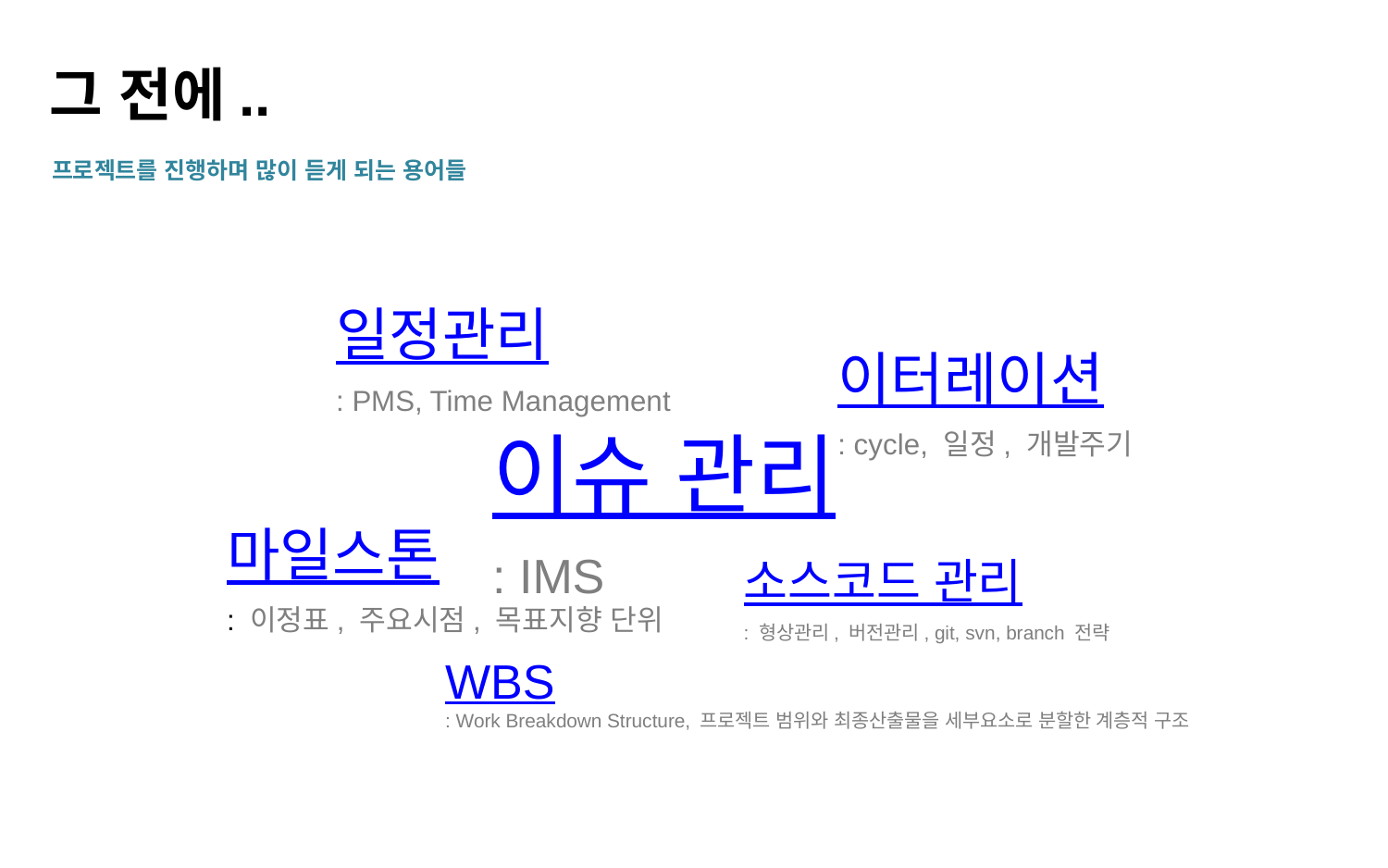

그 전에..
프로젝트를 진행하며 많이 듣게 되는 용어들
일정관리
: PMS, Time Management
이터레이션
: cycle, 일정, 개발주기
이슈 관리
: IMS
마일스톤
: 이정표, 주요시점, 목표지향 단위
소스코드 관리
: 형상관리, 버전관리, git, svn, branch 전략
WBS
: Work Breakdown Structure, 프로젝트 범위와 최종산출물을 세부요소로 분할한 계층적 구조